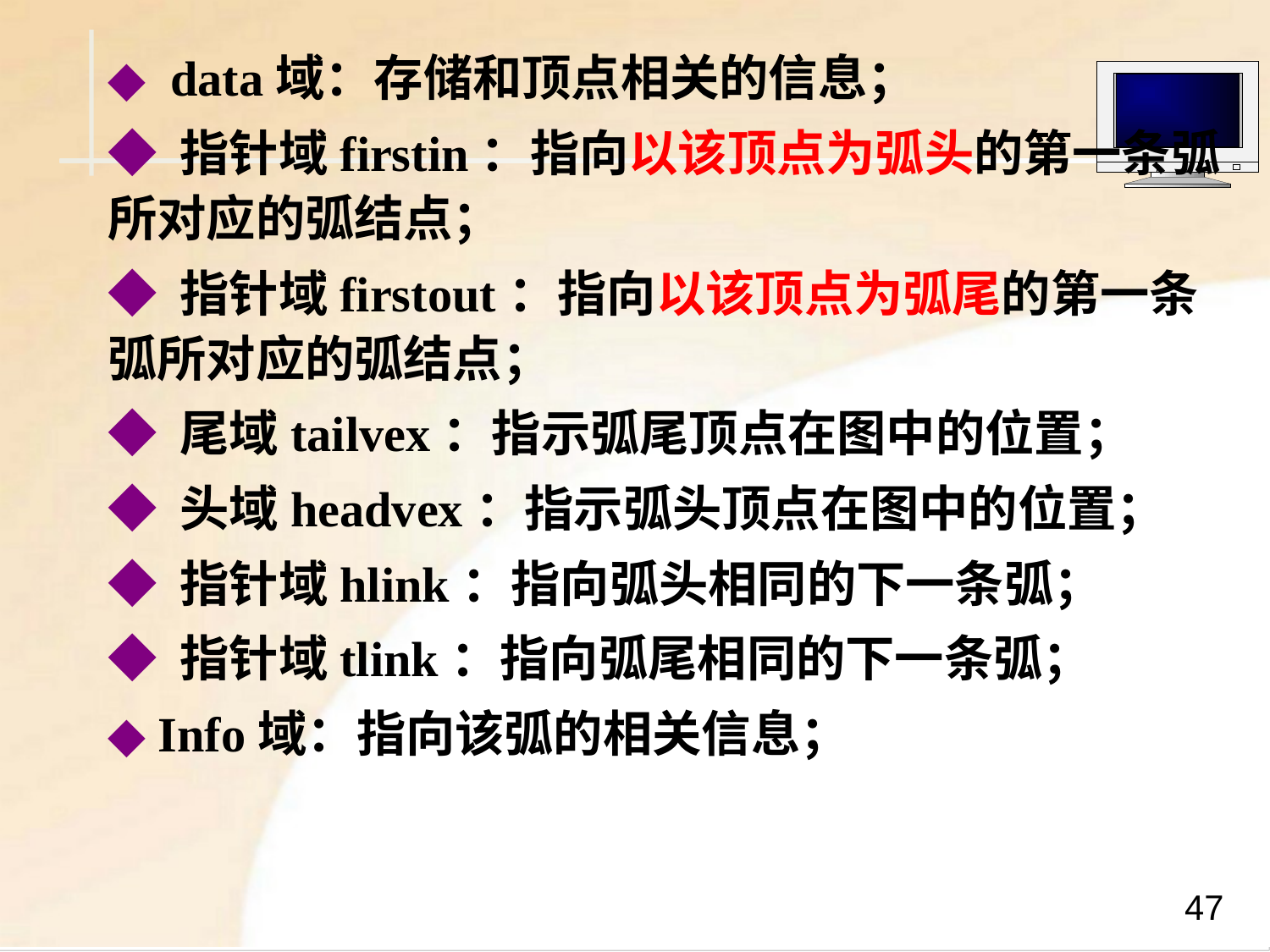

◆  data域：存储和顶点相关的信息；
◆ 指针域firstin：指向以该顶点为弧头的第一条弧所对应的弧结点；
◆ 指针域firstout：指向以该顶点为弧尾的第一条弧所对应的弧结点；
◆ 尾域tailvex：指示弧尾顶点在图中的位置；
◆ 头域headvex：指示弧头顶点在图中的位置；
◆ 指针域hlink：指向弧头相同的下一条弧；
◆ 指针域tlink：指向弧尾相同的下一条弧；
◆ Info域：指向该弧的相关信息；